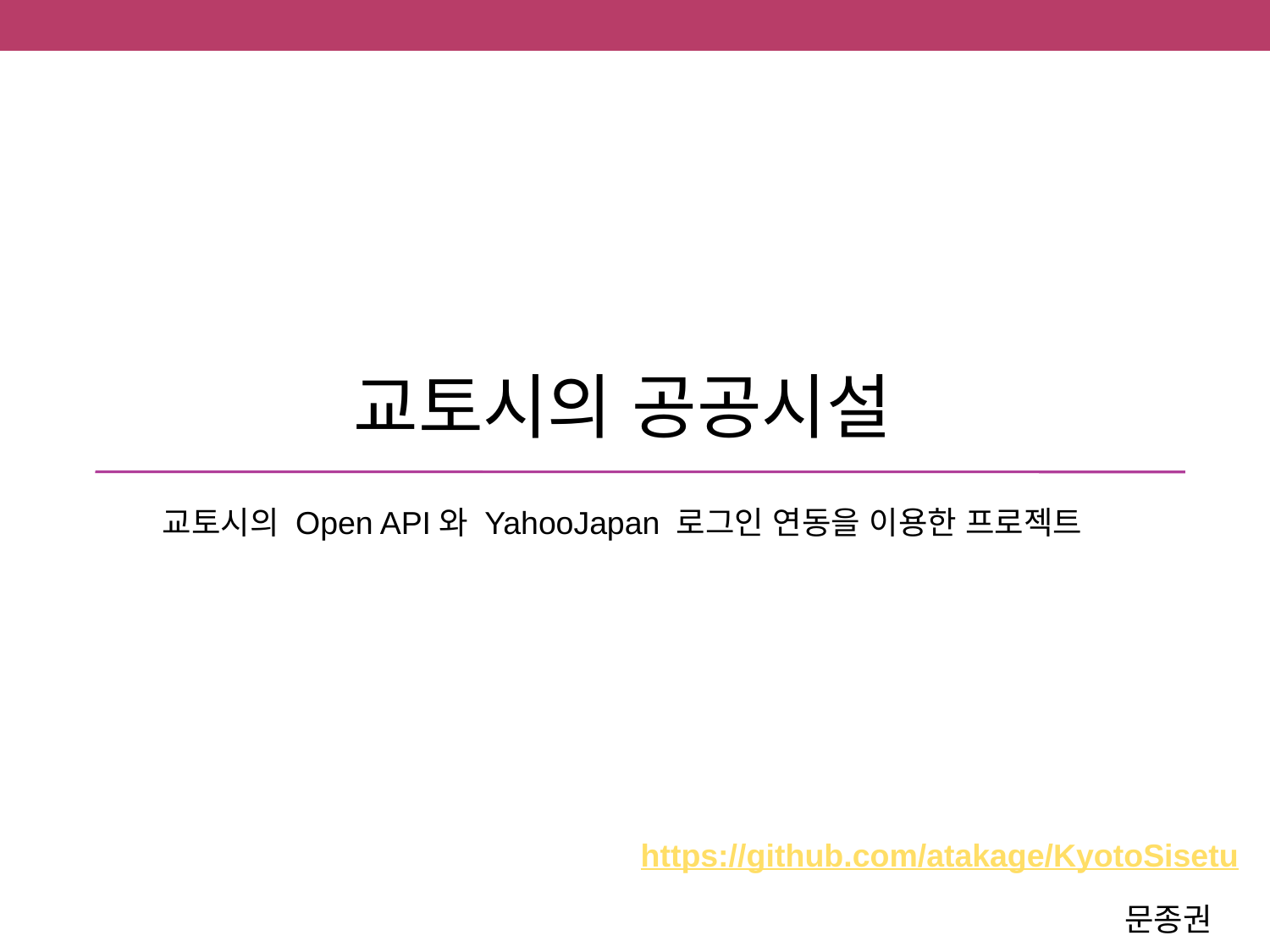

교토시의 공공시설
교토시의 Open API와 YahooJapan 로그인 연동을 이용한 프로젝트
https://github.com/atakage/KyotoSisetu
문종권